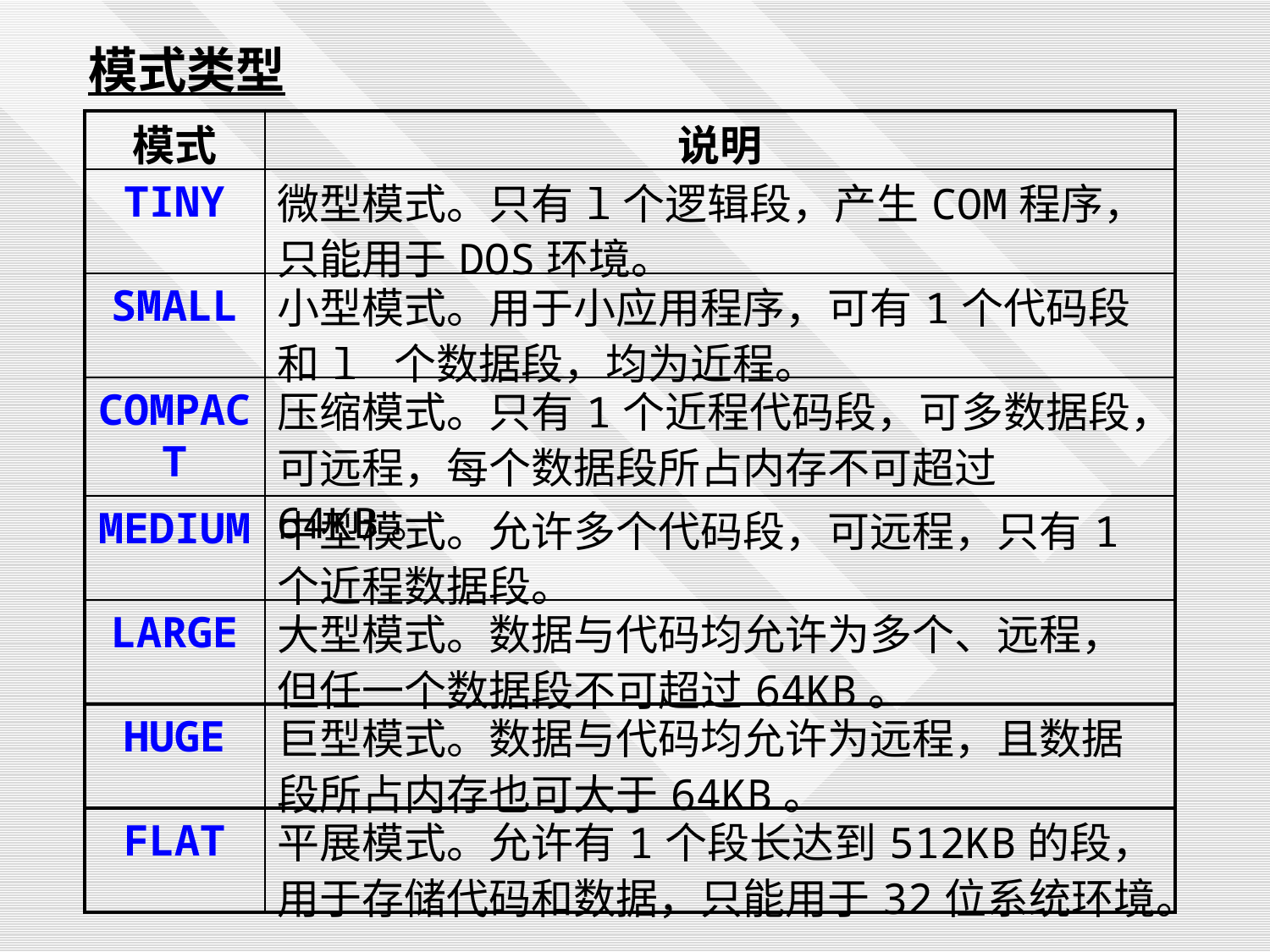

模式类型
| 模式 | 说明 |
| --- | --- |
| TINY | 微型模式。只有l个逻辑段，产生COM程序，只能用于DOS环境。 |
| SMALL | 小型模式。用于小应用程序，可有1个代码段和l 个数据段，均为近程。 |
| COMPACT | 压缩模式。只有1个近程代码段，可多数据段，可远程，每个数据段所占内存不可超过64KB。 |
| MEDIUM | 中型模式。允许多个代码段，可远程，只有1个近程数据段。 |
| LARGE | 大型模式。数据与代码均允许为多个、远程，但任一个数据段不可超过64KB。 |
| HUGE | 巨型模式。数据与代码均允许为远程，且数据段所占内存也可大于64KB。 |
| FLAT | 平展模式。允许有1个段长达到512KB的段，用于存储代码和数据，只能用于32位系统环境。 |